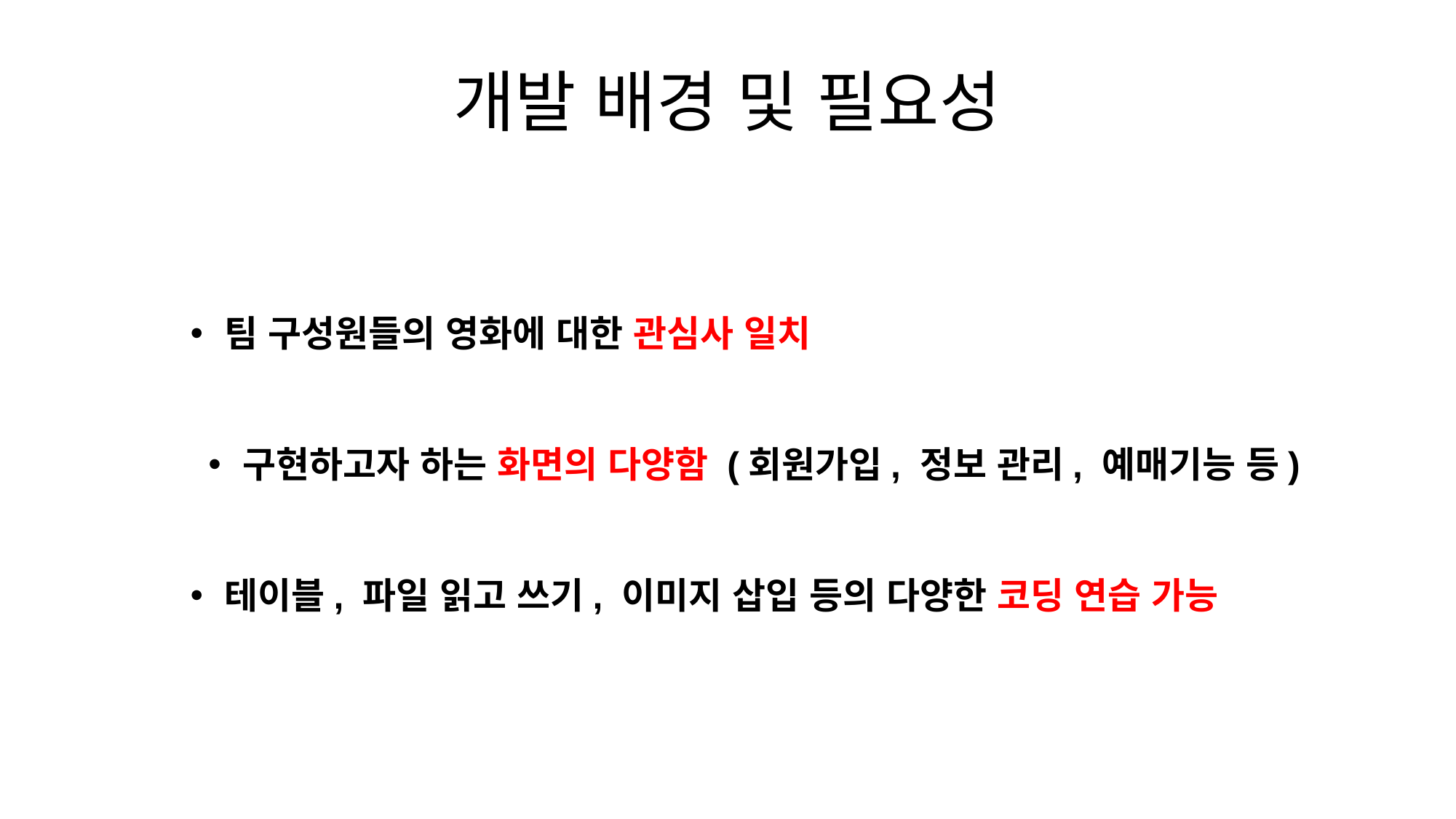

개발 배경 및 필요성
팀 구성원들의 영화에 대한 관심사 일치
구현하고자 하는 화면의 다양함 (회원가입, 정보 관리, 예매기능 등)
테이블, 파일 읽고 쓰기, 이미지 삽입 등의 다양한 코딩 연습 가능